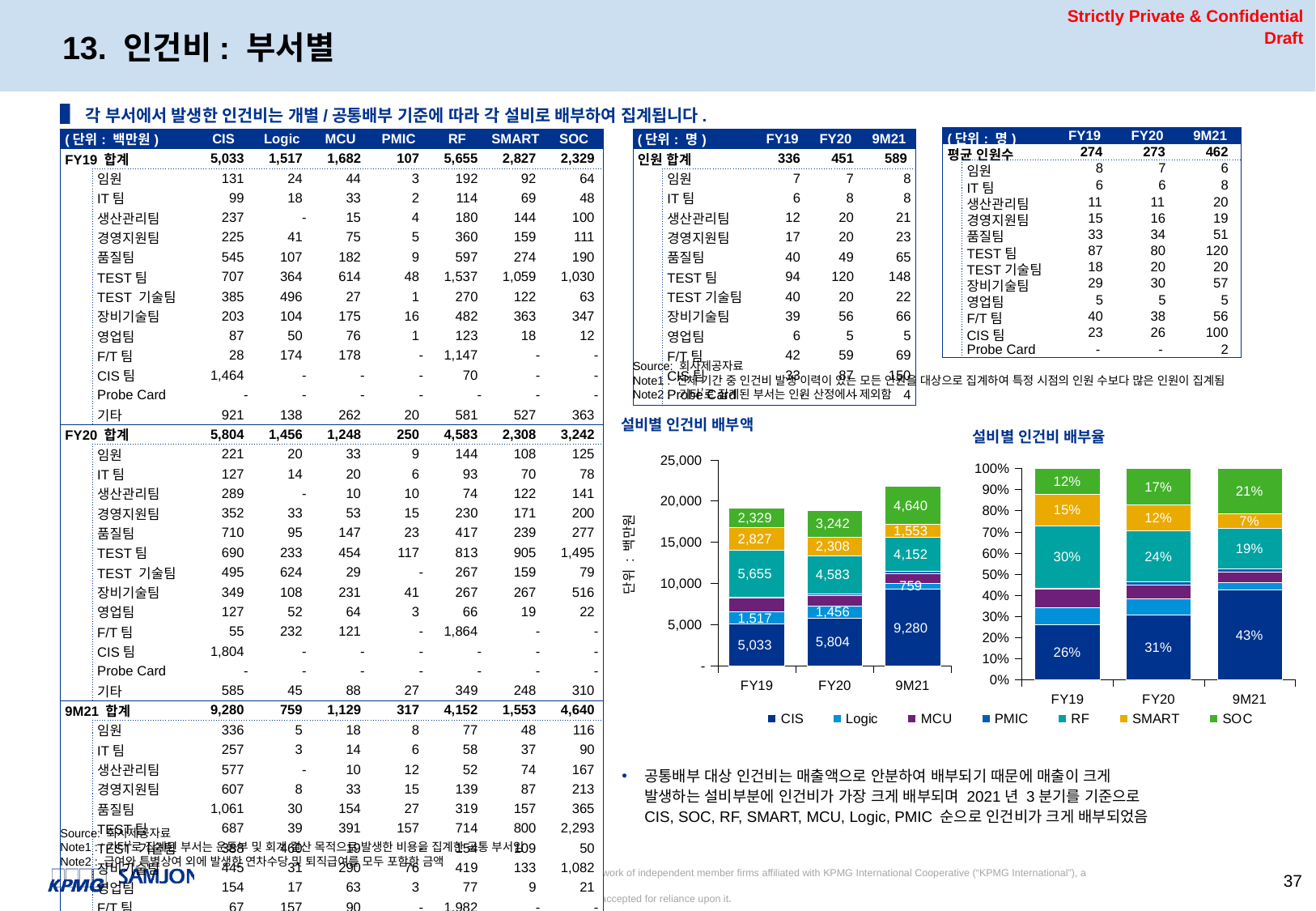

# 13. 인건비: 부서별
▌각 부서에서 발생한 인건비는 개별/공통배부 기준에 따라 각 설비로 배부하여 집계됩니다.

| (단위: 명) |  | FY19 | FY20 | 9M21 |
| --- | --- | --- | --- | --- |
| 평균 인원수 |  | 274 | 273 | 462 |
|  | 임원 | 8 | 7 | 6 |
|  | IT팀 | 6 | 6 | 8 |
|  | 생산관리팀 | 11 | 11 | 20 |
|  | 경영지원팀 | 15 | 16 | 19 |
|  | 품질팀 | 33 | 34 | 51 |
|  | TEST팀 | 87 | 80 | 120 |
|  | TEST기술팀 | 18 | 20 | 20 |
|  | 장비기술팀 | 29 | 30 | 57 |
|  | 영업팀 | 5 | 5 | 5 |
|  | F/T팀 | 40 | 38 | 56 |
|  | CIS팀 | 23 | 26 | 100 |
|  | Probe Card | - | - | 2 |
| (단위: 백만원) |  | CIS | Logic | MCU | PMIC | RF | SMART | SOC |
| --- | --- | --- | --- | --- | --- | --- | --- | --- |
| FY19 합계 |  | 5,033 | 1,517 | 1,682 | 107 | 5,655 | 2,827 | 2,329 |
|  | 임원 | 131 | 24 | 44 | 3 | 192 | 92 | 64 |
|  | IT팀 | 99 | 18 | 33 | 2 | 114 | 69 | 48 |
|  | 생산관리팀 | 237 | - | 15 | 4 | 180 | 144 | 100 |
|  | 경영지원팀 | 225 | 41 | 75 | 5 | 360 | 159 | 111 |
|  | 품질팀 | 545 | 107 | 182 | 9 | 597 | 274 | 190 |
|  | TEST팀 | 707 | 364 | 614 | 48 | 1,537 | 1,059 | 1,030 |
|  | TEST 기술팀 | 385 | 496 | 27 | 1 | 270 | 122 | 63 |
|  | 장비기술팀 | 203 | 104 | 175 | 16 | 482 | 363 | 347 |
|  | 영업팀 | 87 | 50 | 76 | 1 | 123 | 18 | 12 |
|  | F/T팀 | 28 | 174 | 178 | - | 1,147 | - | - |
|  | CIS팀 | 1,464 | - | - | - | 70 | - | - |
|  | Probe Card | - | - | - | - | - | - | - |
|  | 기타 | 921 | 138 | 262 | 20 | 581 | 527 | 363 |
| FY20 합계 |  | 5,804 | 1,456 | 1,248 | 250 | 4,583 | 2,308 | 3,242 |
|  | 임원 | 221 | 20 | 33 | 9 | 144 | 108 | 125 |
|  | IT팀 | 127 | 14 | 20 | 6 | 93 | 70 | 78 |
|  | 생산관리팀 | 289 | - | 10 | 10 | 74 | 122 | 141 |
|  | 경영지원팀 | 352 | 33 | 53 | 15 | 230 | 171 | 200 |
|  | 품질팀 | 710 | 95 | 147 | 23 | 417 | 239 | 277 |
|  | TEST팀 | 690 | 233 | 454 | 117 | 813 | 905 | 1,495 |
|  | TEST 기술팀 | 495 | 624 | 29 | - | 267 | 159 | 79 |
|  | 장비기술팀 | 349 | 108 | 231 | 41 | 267 | 267 | 516 |
|  | 영업팀 | 127 | 52 | 64 | 3 | 66 | 19 | 22 |
|  | F/T팀 | 55 | 232 | 121 | - | 1,864 | - | - |
|  | CIS팀 | 1,804 | - | - | - | - | - | - |
|  | Probe Card | - | - | - | - | - | - | - |
|  | 기타 | 585 | 45 | 88 | 27 | 349 | 248 | 310 |
| 9M21 합계 |  | 9,280 | 759 | 1,129 | 317 | 4,152 | 1,553 | 4,640 |
|  | 임원 | 336 | 5 | 18 | 8 | 77 | 48 | 116 |
|  | IT팀 | 257 | 3 | 14 | 6 | 58 | 37 | 90 |
|  | 생산관리팀 | 577 | - | 10 | 12 | 52 | 74 | 167 |
|  | 경영지원팀 | 607 | 8 | 33 | 15 | 139 | 87 | 213 |
|  | 품질팀 | 1,061 | 30 | 154 | 27 | 319 | 157 | 365 |
|  | TEST팀 | 687 | 39 | 391 | 157 | 714 | 800 | 2,293 |
|  | TEST 기술팀 | 388 | 460 | 19 | - | 154 | 109 | 50 |
|  | 장비기술팀 | 445 | 31 | 290 | 76 | 419 | 133 | 1,082 |
|  | 영업팀 | 154 | 17 | 63 | 3 | 77 | 9 | 21 |
|  | F/T팀 | 67 | 157 | 90 | - | 1,982 | - | - |
|  | CIS팀 | 4,002 | 0 | 8 | 0 | 0 | - | - |
|  | Probe Card | 17 | 0 | 1 | 1 | 4 | 2 | 8 |
|  | 기타 | 681 | 8 | 38 | 13 | 154 | 97 | 235 |
| (단위: 명) |  | FY19 | FY20 | 9M21 |
| --- | --- | --- | --- | --- |
| 인원 합계 |  | 336 | 451 | 589 |
|  | 임원 | 7 | 7 | 8 |
|  | IT팀 | 6 | 8 | 8 |
|  | 생산관리팀 | 12 | 20 | 21 |
|  | 경영지원팀 | 17 | 20 | 23 |
|  | 품질팀 | 40 | 49 | 65 |
|  | TEST팀 | 94 | 120 | 148 |
|  | TEST기술팀 | 40 | 20 | 22 |
|  | 장비기술팀 | 39 | 56 | 66 |
|  | 영업팀 | 6 | 5 | 5 |
|  | F/T팀 | 42 | 59 | 69 |
|  | CIS팀 | 33 | 87 | 150 |
|  | Probe Card | - | - | 4 |
Source: 회사제공자료
Note1 : 전체 기간 중 인건비 발생 이력이 있는 모든 인원을 대상으로 집계하여 특정 시점의 인원 수보다 많은 인원이 집계됨
Note2 : ‘기타’로 집계된 부서는 인원 산정에서 제외함

### Chart: 설비별 인건비 배부율

| Category | CIS | Logic | MCU | PMIC | RF | SMART | SOC |
|---|---|---|---|---|---|---|---|
| FY19 | 0.2628205781687156 | 0.07919735048186909 | 0.08784036167467175 | 0.005587140128500124 | 0.2953061401483094 | 0.147647758995113 | 0.12160067040282092 |
| FY20 | 0.3072250100146874 | 0.0770736041948228 | 0.06607446893073714 | 0.01325574404455161 | 0.24259381492269397 | 0.12216953384062455 | 0.17160782405188238 |
| 9M21 | 0.42510356812650396 | 0.03474971868298598 | 0.05172642955174103 | 0.014532512917590714 | 0.1902150338168071 | 0.07112414990689098 | 0.2125485869974801 |

### Chart: 설비별 인건비 배부액

| Category | CIS | Logic | MCU | PMIC | RF | SMART | SOC |
|---|---|---|---|---|---|---|---|
| FY19 | 5032944787.432907 | 1516608383.801456 | 1682119769.6816595 | 106992260.58448382 | 5655034735.530765 | 2827415662.001835 | 2328620781.9668894 |
| FY20 | 5804347873.905331 | 1456137996.7765443 | 1248333276.119718 | 250438431.94389707 | 4583282115.612286 | 2308127433.928423 | 3242156322.603569 |
| 9M21 | 9280224483.894827 | 758603818.7153902 | 1129213946.8650095 | 317252058.7976094 | 4152489761.051145 | 1552675928.5297647 | 4640042448.39526 |
공통배부 대상 인건비는 매출액으로 안분하여 배부되기 때문에 매출이 크게 발생하는 설비부분에 인건비가 가장 크게 배부되며 2021년 3분기를 기준으로 CIS, SOC, RF, SMART, MCU, Logic, PMIC 순으로 인건비가 크게 배부되었음
Source: 회사제공자료
Note1 : ‘기타’로 집계된 부서는 운동부 및 회계 결산 목적으로 발생한 비용을 집계한 공통 부서임
Note2 : 급여와 특별상여 외에 발생한 연차수당 및 퇴직급여를 모두 포함한 금액